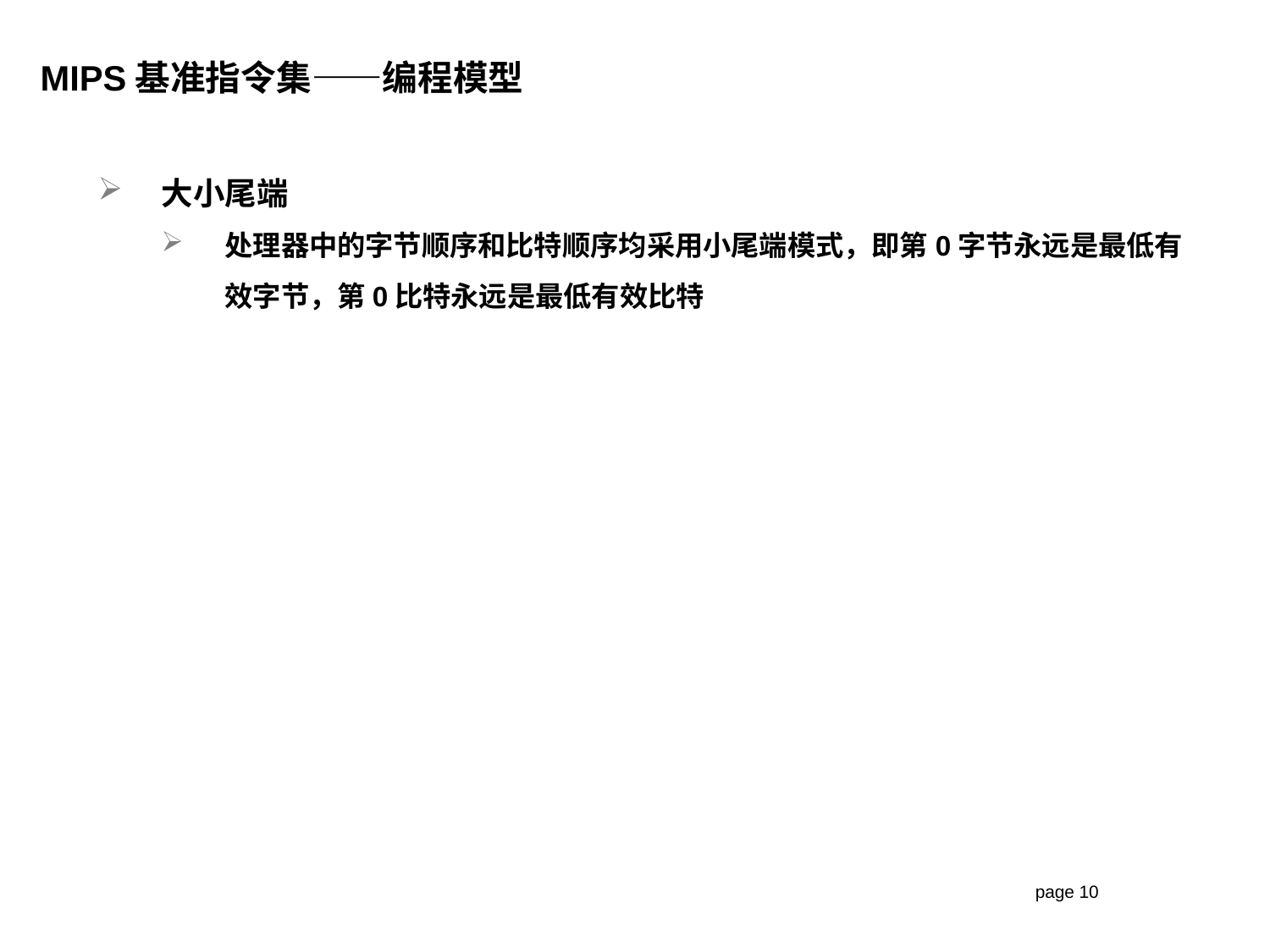

MIPS基准指令集——编程模型
大小尾端
处理器中的字节顺序和比特顺序均采用小尾端模式，即第0字节永远是最低有效字节，第0比特永远是最低有效比特
page 10